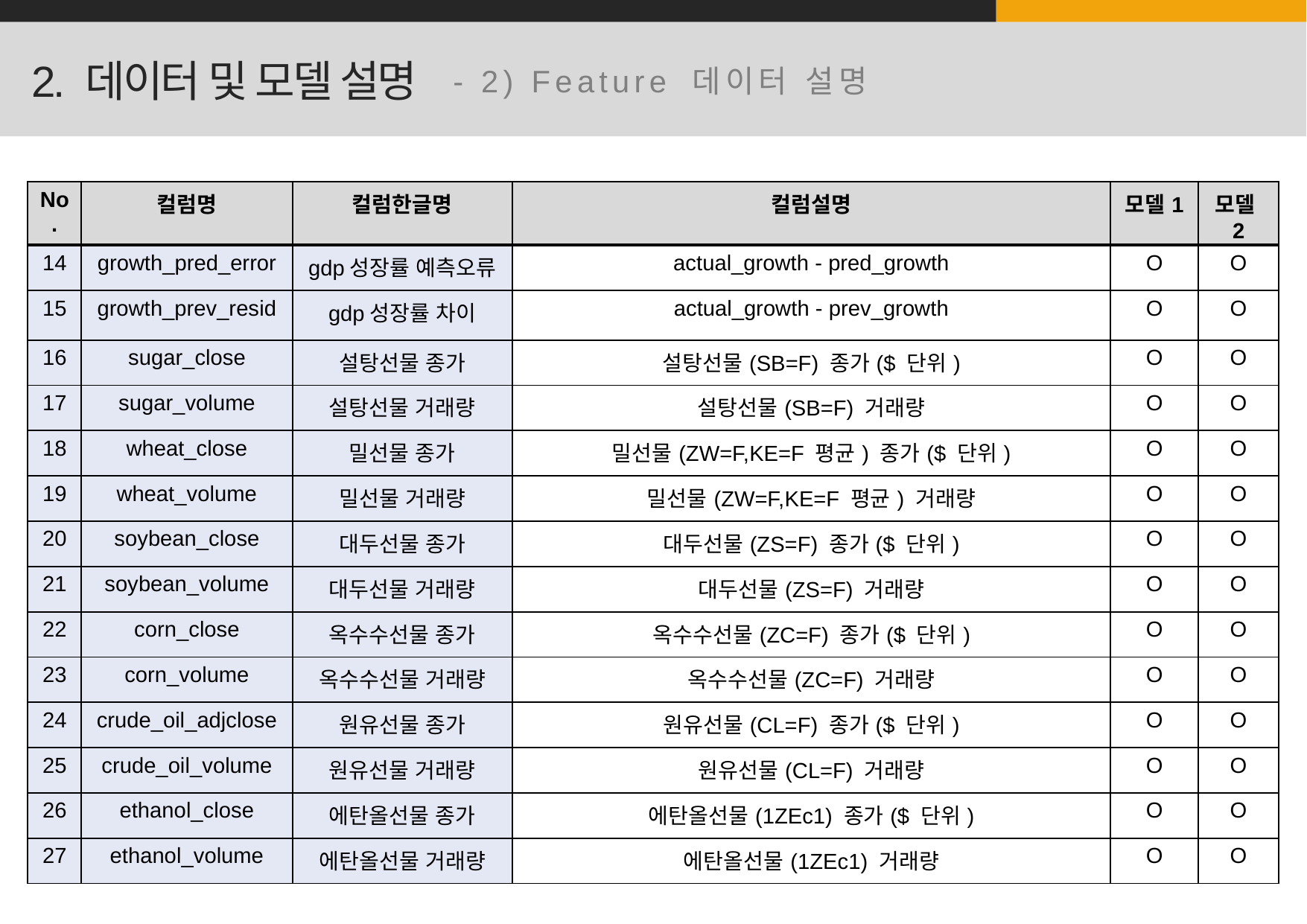

2. 데이터 및 모델 설명
- 2) Feature 데이터 설명
| No. | 컬럼명 | 컬럼한글명 | 컬럼설명 | 모델1 | 모델2 |
| --- | --- | --- | --- | --- | --- |
| 14 | growth\_pred\_error | gdp성장률 예측오류 | actual\_growth - pred\_growth | O | O |
| 15 | growth\_prev\_resid | gdp성장률 차이 | actual\_growth - prev\_growth | O | O |
| 16 | sugar\_close | 설탕선물 종가 | 설탕선물(SB=F) 종가($ 단위) | O | O |
| 17 | sugar\_volume | 설탕선물 거래량 | 설탕선물(SB=F) 거래량 | O | O |
| 18 | wheat\_close | 밀선물 종가 | 밀선물(ZW=F,KE=F 평균) 종가($ 단위) | O | O |
| 19 | wheat\_volume | 밀선물 거래량 | 밀선물(ZW=F,KE=F 평균) 거래량 | O | O |
| 20 | soybean\_close | 대두선물 종가 | 대두선물(ZS=F) 종가($ 단위) | O | O |
| 21 | soybean\_volume | 대두선물 거래량 | 대두선물(ZS=F) 거래량 | O | O |
| 22 | corn\_close | 옥수수선물 종가 | 옥수수선물(ZC=F) 종가($ 단위) | O | O |
| 23 | corn\_volume | 옥수수선물 거래량 | 옥수수선물(ZC=F) 거래량 | O | O |
| 24 | crude\_oil\_adjclose | 원유선물 종가 | 원유선물(CL=F) 종가($ 단위) | O | O |
| 25 | crude\_oil\_volume | 원유선물 거래량 | 원유선물(CL=F) 거래량 | O | O |
| 26 | ethanol\_close | 에탄올선물 종가 | 에탄올선물(1ZEc1) 종가($ 단위) | O | O |
| 27 | ethanol\_volume | 에탄올선물 거래량 | 에탄올선물(1ZEc1) 거래량 | O | O |